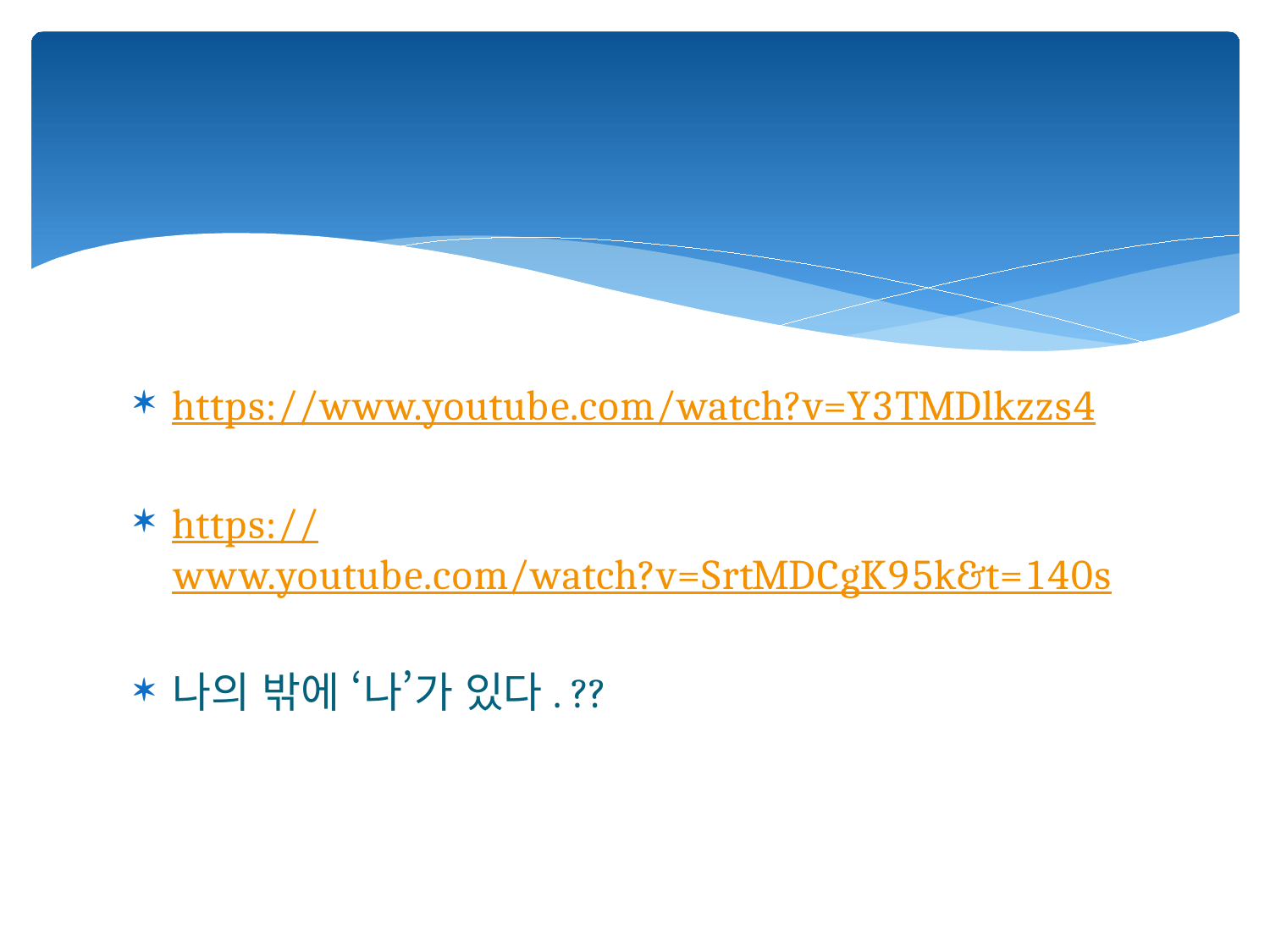

#
https://www.youtube.com/watch?v=Y3TMDlkzzs4

https://www.youtube.com/watch?v=SrtMDCgK95k&t=140s

나의 밖에 ‘나’가 있다. ??